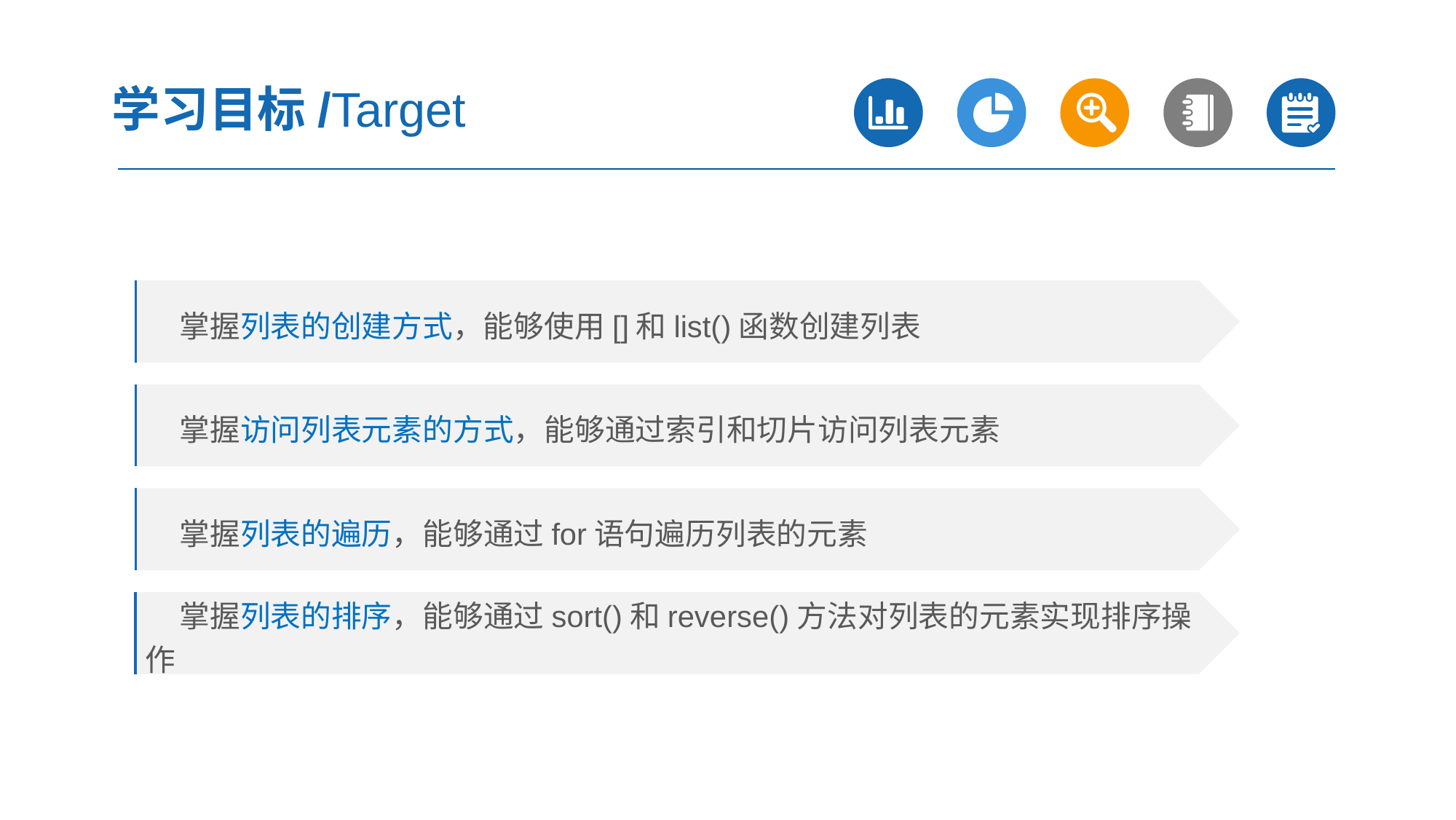

学习目标/Target
    掌握列表的创建方式，能够使用[]和list()函数创建列表

    掌握访问列表元素的方式，能够通过索引和切片访问列表元素

    掌握列表的遍历，能够通过for语句遍历列表的元素

    掌握列表的排序，能够通过sort()和reverse()方法对列表的元素实现排序操作